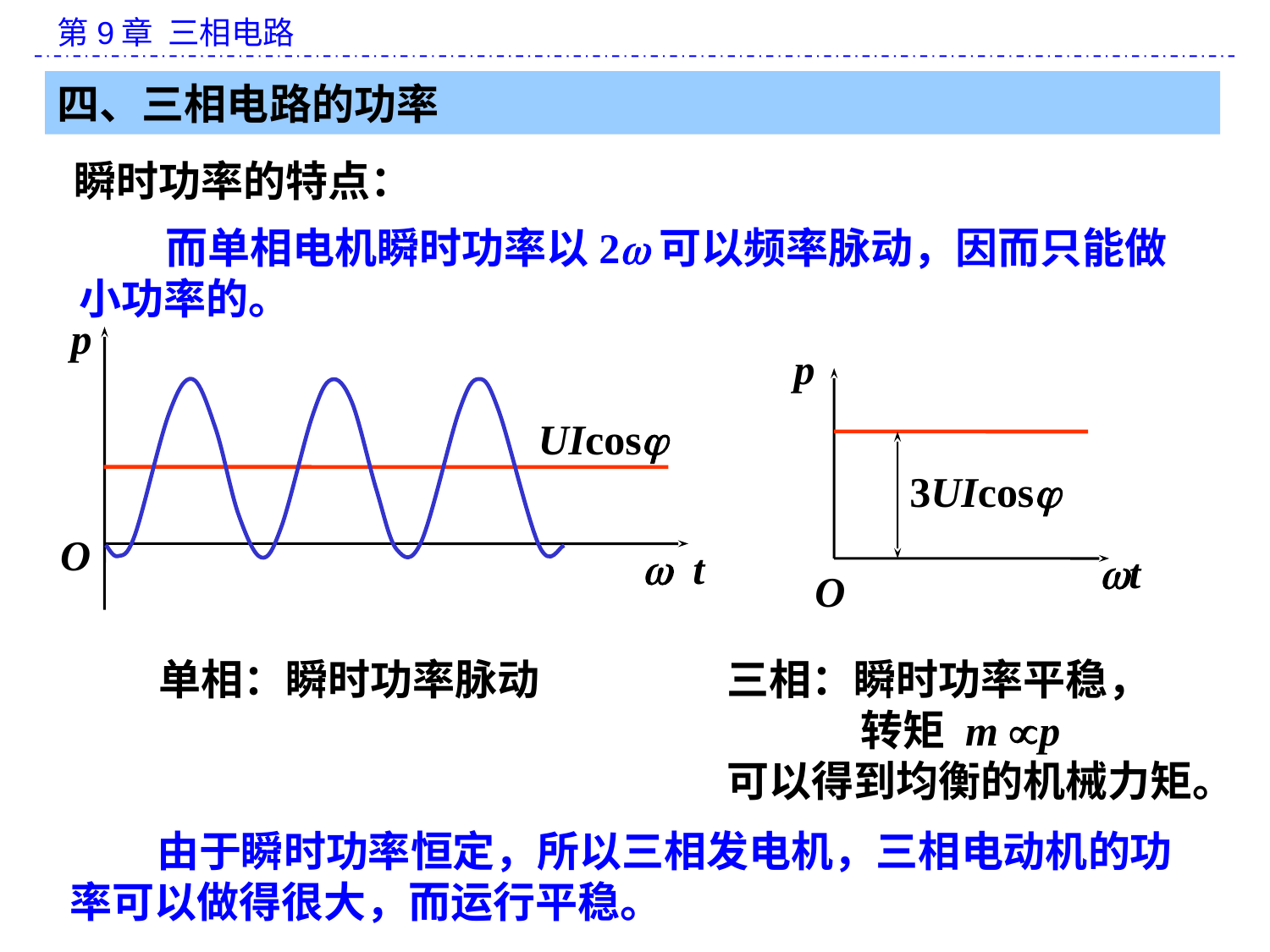

四、三相电路的功率
瞬时功率的特点：
        而单相电机瞬时功率以2ω可以频率脉动，因而只能做小功率的。
p

UIcosϕ

O
ω t

p

3UIcosϕ
ωt
O

三相：瞬时功率平稳，
             转矩 m ∝p
可以得到均衡的机械力矩。
单相：瞬时功率脉动
        由于瞬时功率恒定，所以三相发电机，三相电动机的功率可以做得很大，而运行平稳。